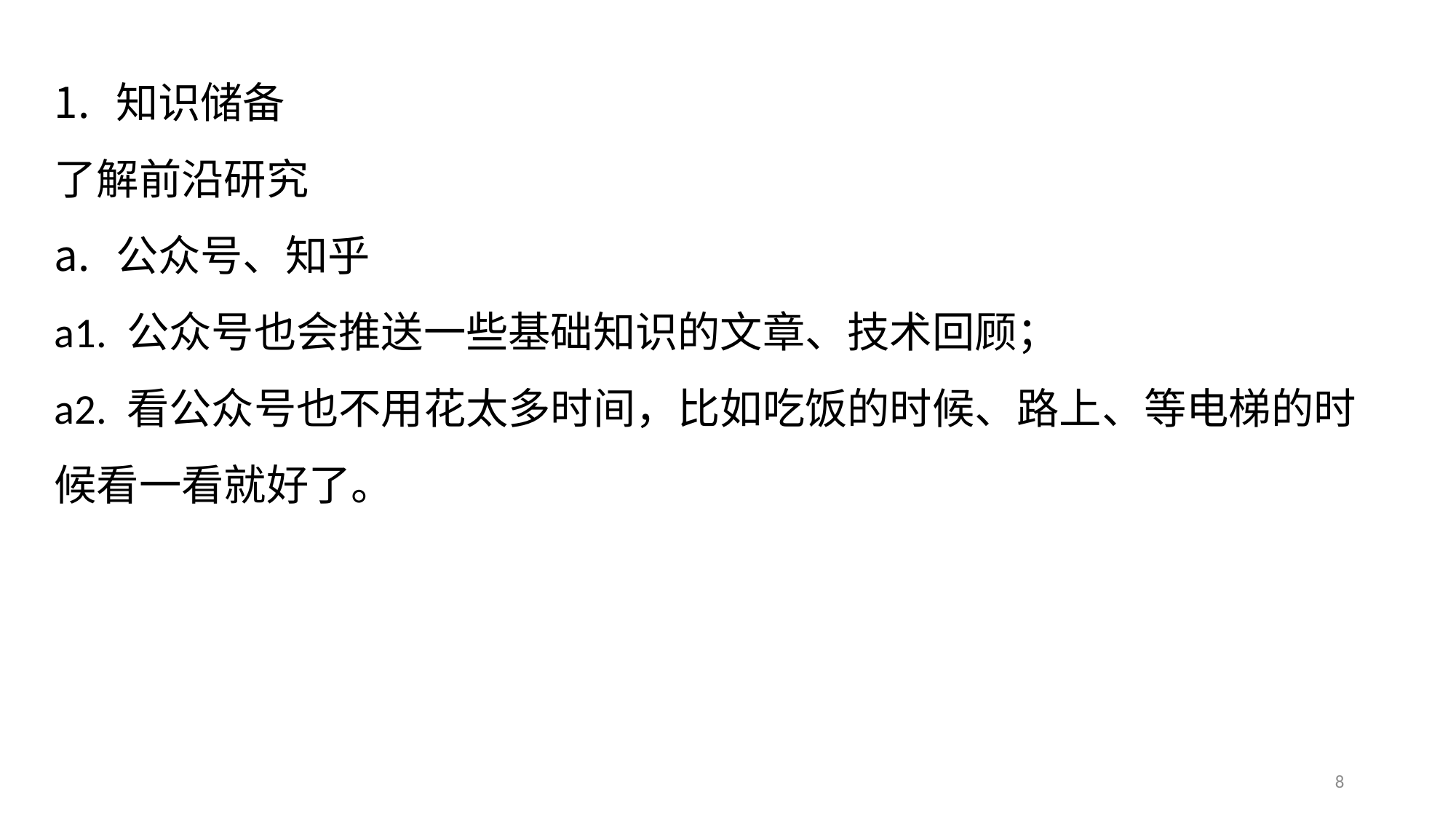

知识储备
了解前沿研究
公众号、知乎
a1. 公众号也会推送一些基础知识的文章、技术回顾；
a2. 看公众号也不用花太多时间，比如吃饭的时候、路上、等电梯的时候看一看就好了。
8